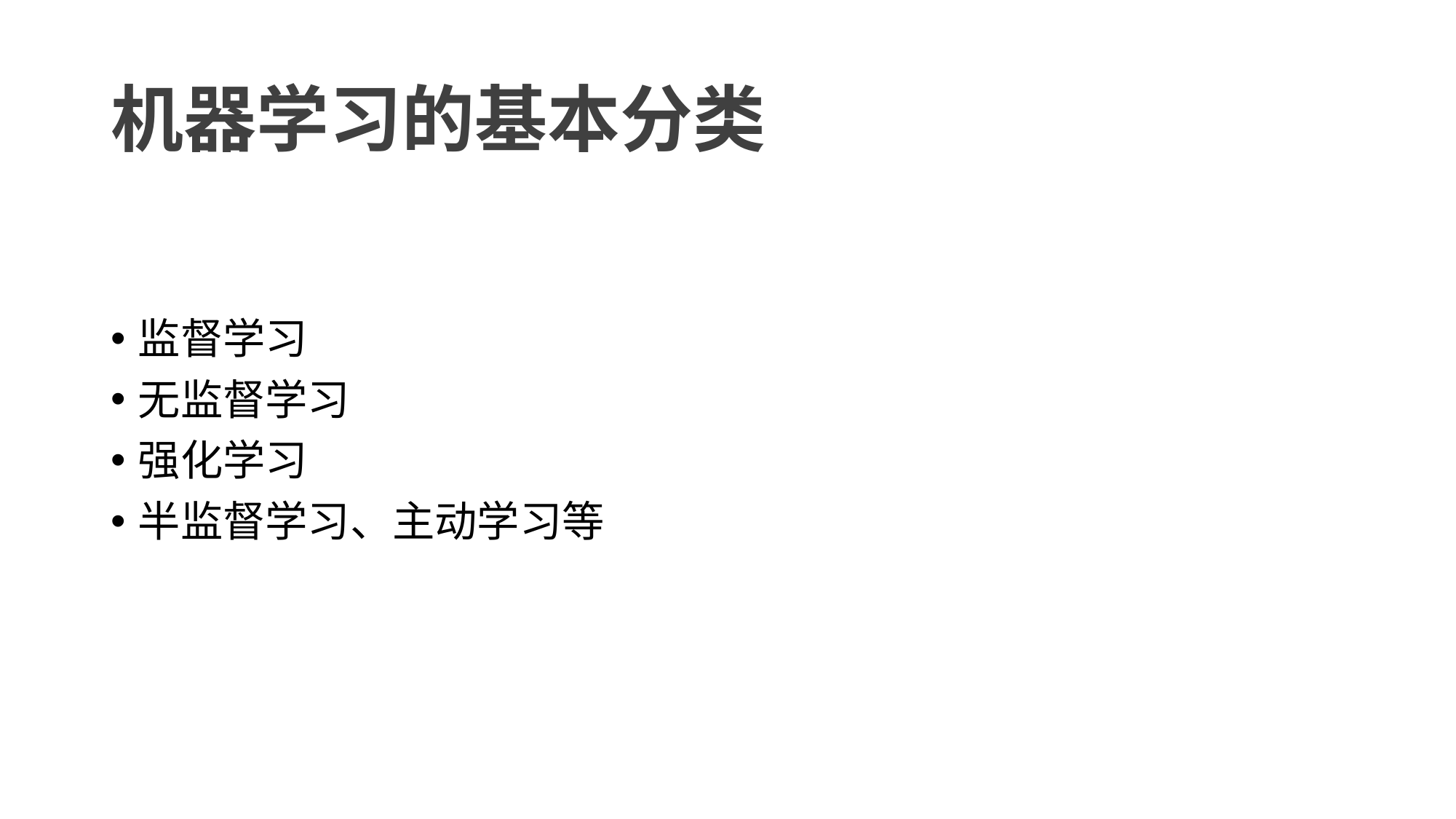

# 机器学习的基本分类
监督学习
无监督学习
强化学习
半监督学习、主动学习等